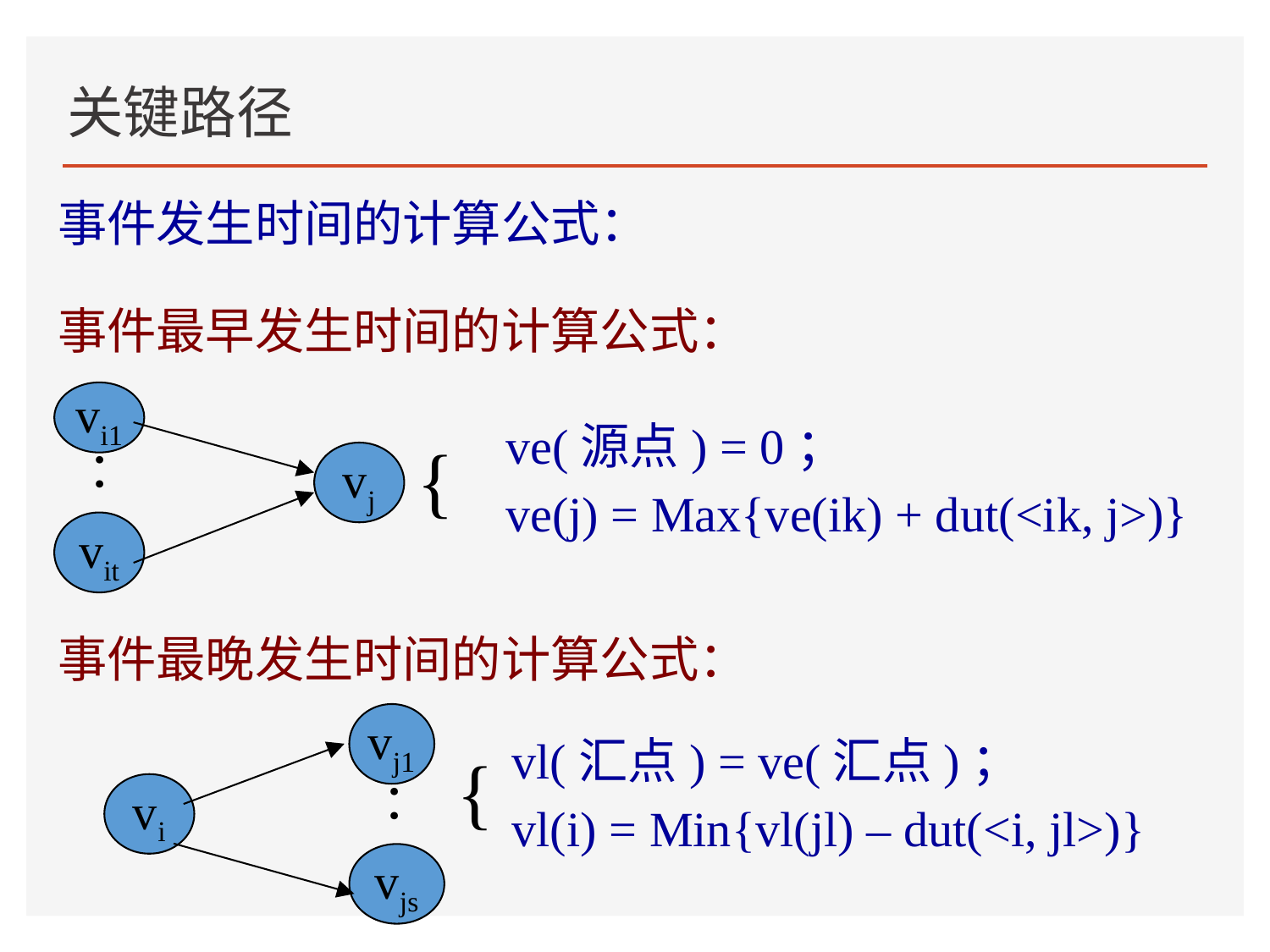

# 关键路径
 事件发生时间的计算公式：
 事件最早发生时间的计算公式：
vi1

：
vj

vit
  ve(源点) = 0；
  ve(j) = Max{ve(ik) + dut(<ik, j>)}
{
 事件最晚发生时间的计算公式：
vj1

：
vi

vjs
vl(汇点) = ve(汇点)；
vl(i) = Min{vl(jl) – dut(<i, jl>)}
{